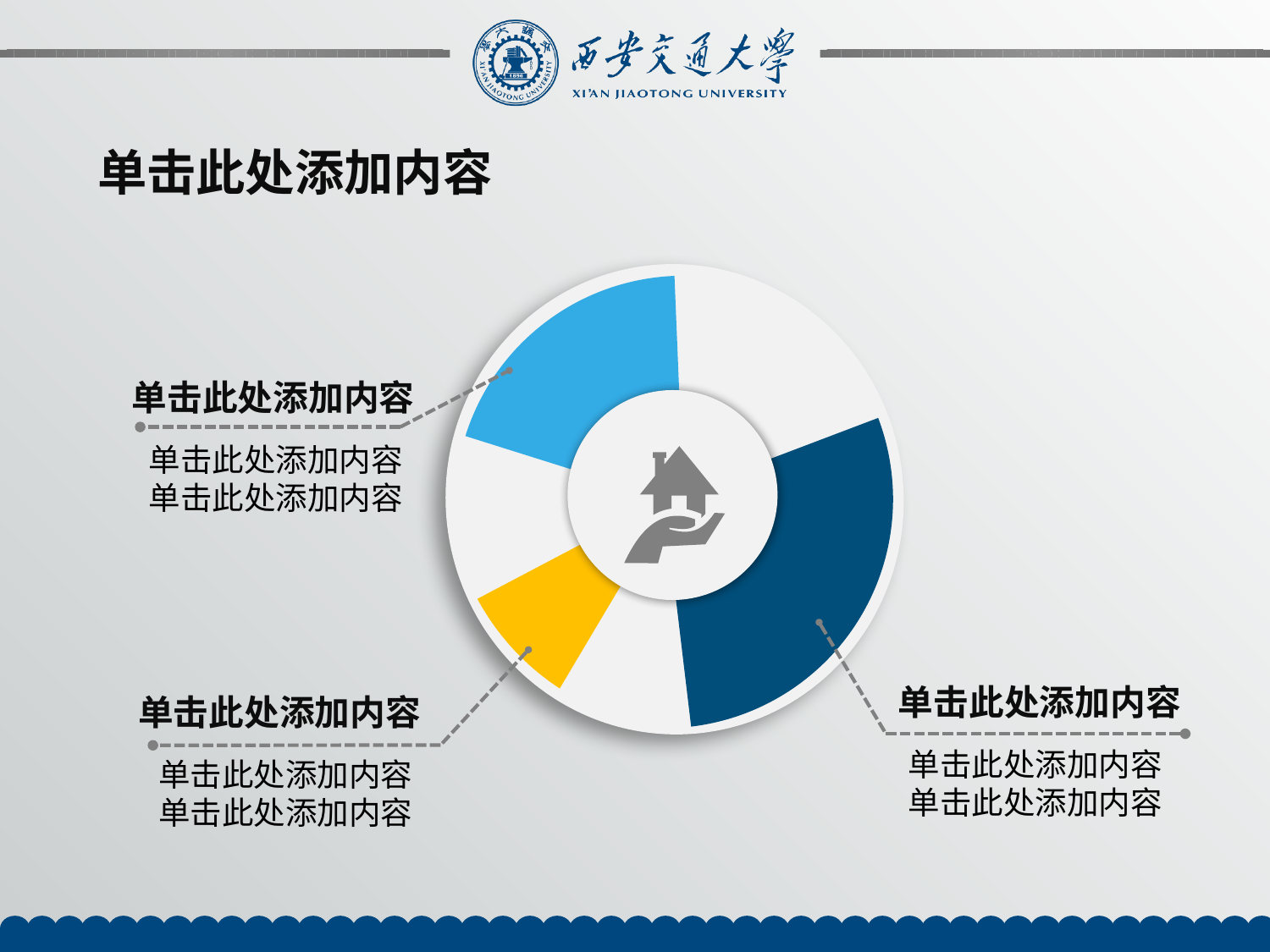

单击此处添加内容

单击此处添加内容
单击此处添加内容
单击此处添加内容

单击此处添加内容
单击此处添加内容
单击此处添加内容
单击此处添加内容

单击此处添加内容
单击此处添加内容